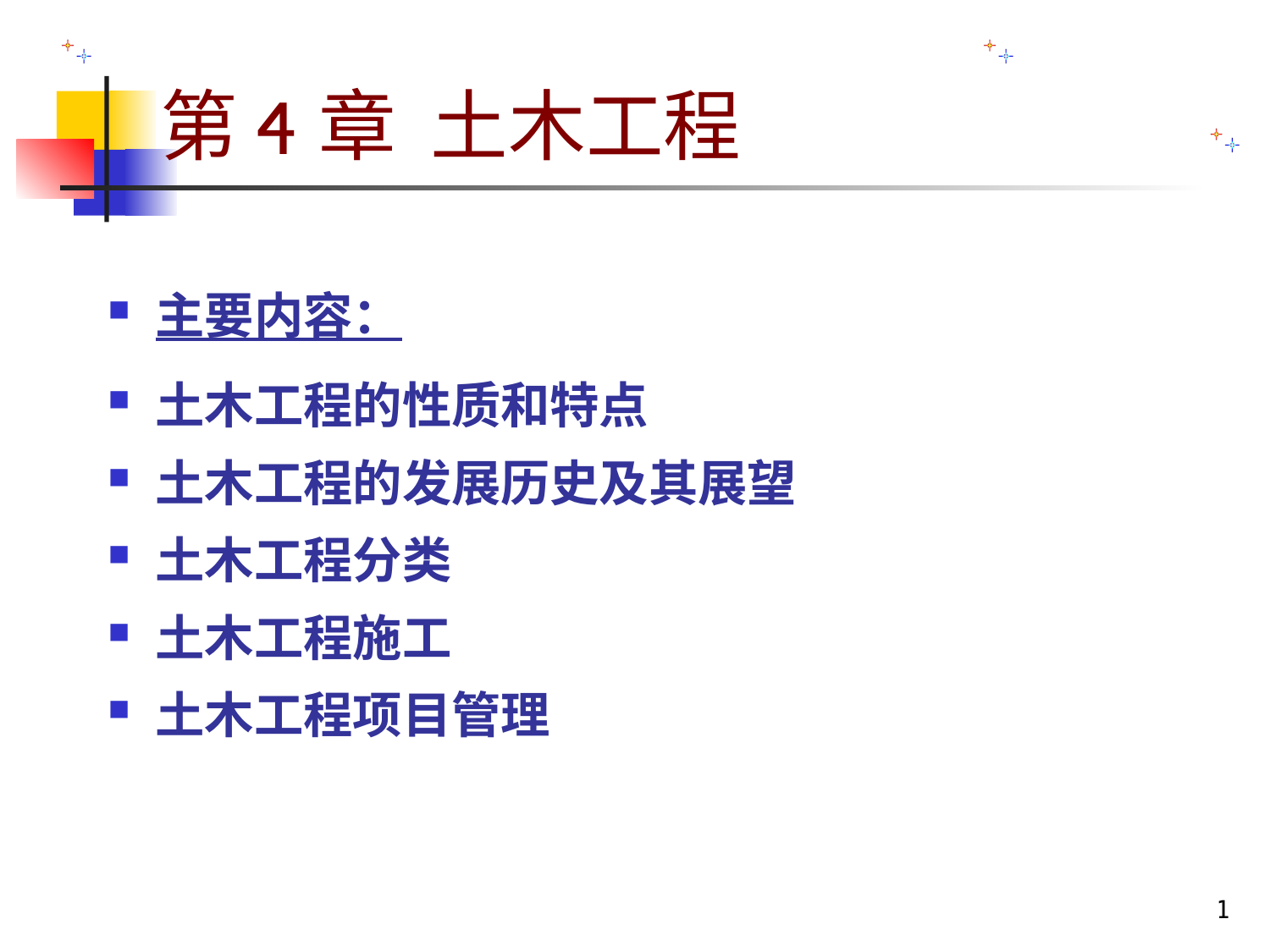

# 第4章  土木工程
主要内容：
土木工程的性质和特点
土木工程的发展历史及其展望
土木工程分类
土木工程施工
土木工程项目管理
1